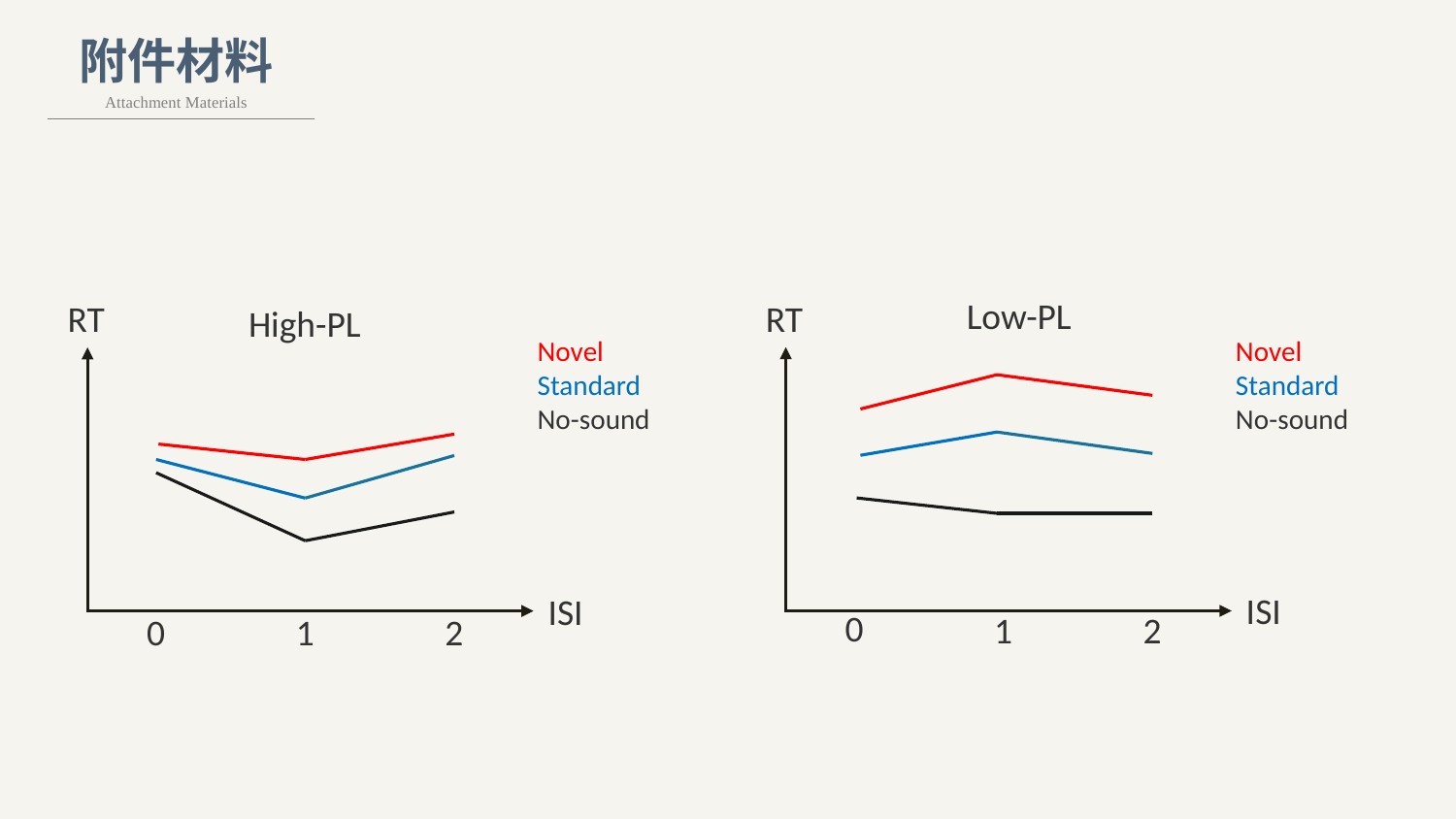

附件材料
Attachment Materials
Low-PL
RT
Novel
Standard
No-sound
0
1
2
ISI
RT
High-PL
Novel
Standard
No-sound
0
1
2
ISI